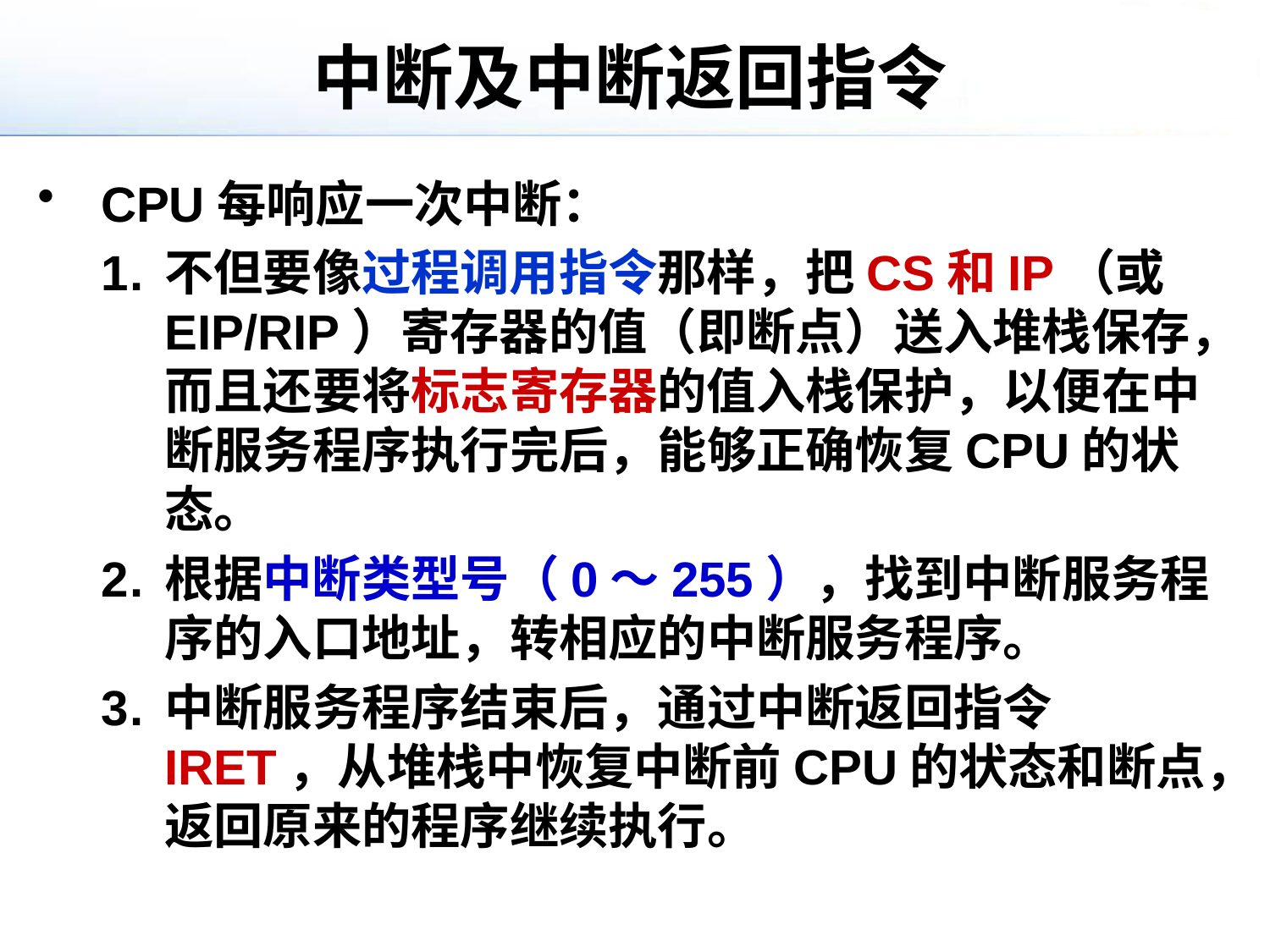

# 中断及中断返回指令
CPU每响应一次中断：
不但要像过程调用指令那样，把CS和IP（或EIP/RIP）寄存器的值（即断点）送入堆栈保存，而且还要将标志寄存器的值入栈保护，以便在中断服务程序执行完后，能够正确恢复CPU的状态。
根据中断类型号（0～255），找到中断服务程序的入口地址，转相应的中断服务程序。
中断服务程序结束后，通过中断返回指令IRET，从堆栈中恢复中断前CPU的状态和断点，返回原来的程序继续执行。